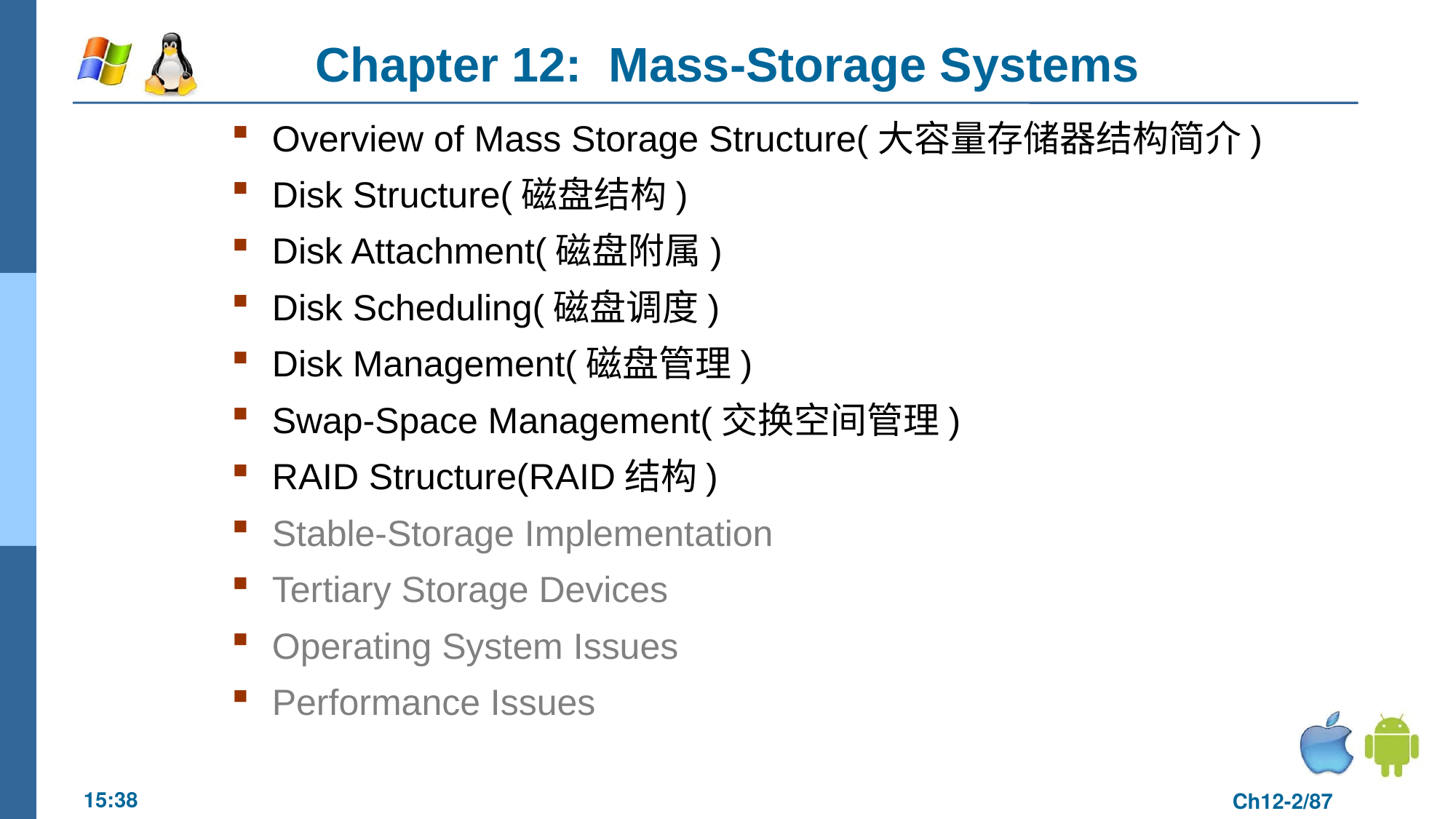

# Chapter 12:  Mass-Storage Systems
Overview of Mass Storage Structure(大容量存储器结构简介)
Disk Structure(磁盘结构)
Disk Attachment(磁盘附属)
Disk Scheduling(磁盘调度)
Disk Management(磁盘管理)
Swap-Space Management(交换空间管理)
RAID Structure(RAID结构)
Stable-Storage Implementation
Tertiary Storage Devices
Operating System Issues
Performance Issues